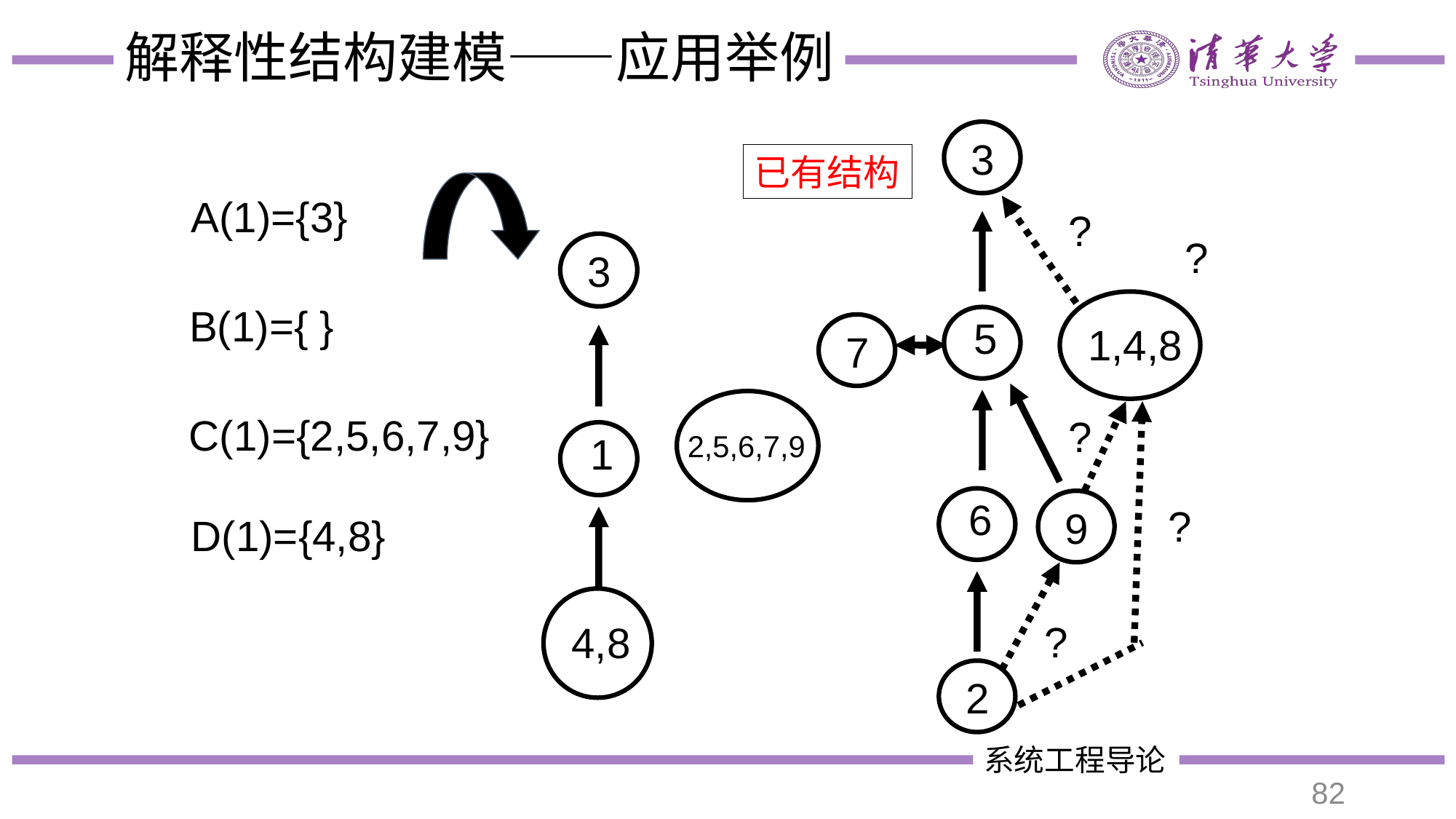

# 解释性结构建模——应用举例

3

?

?

1,4,8
5

7

?
6

9
?

?

2
已有结构

A(1)={3}
B(1)={ }
C(1)={2,5,6,7,9}
D(1)={4,8}

3

2,5,6,7,9
1

4,8
82